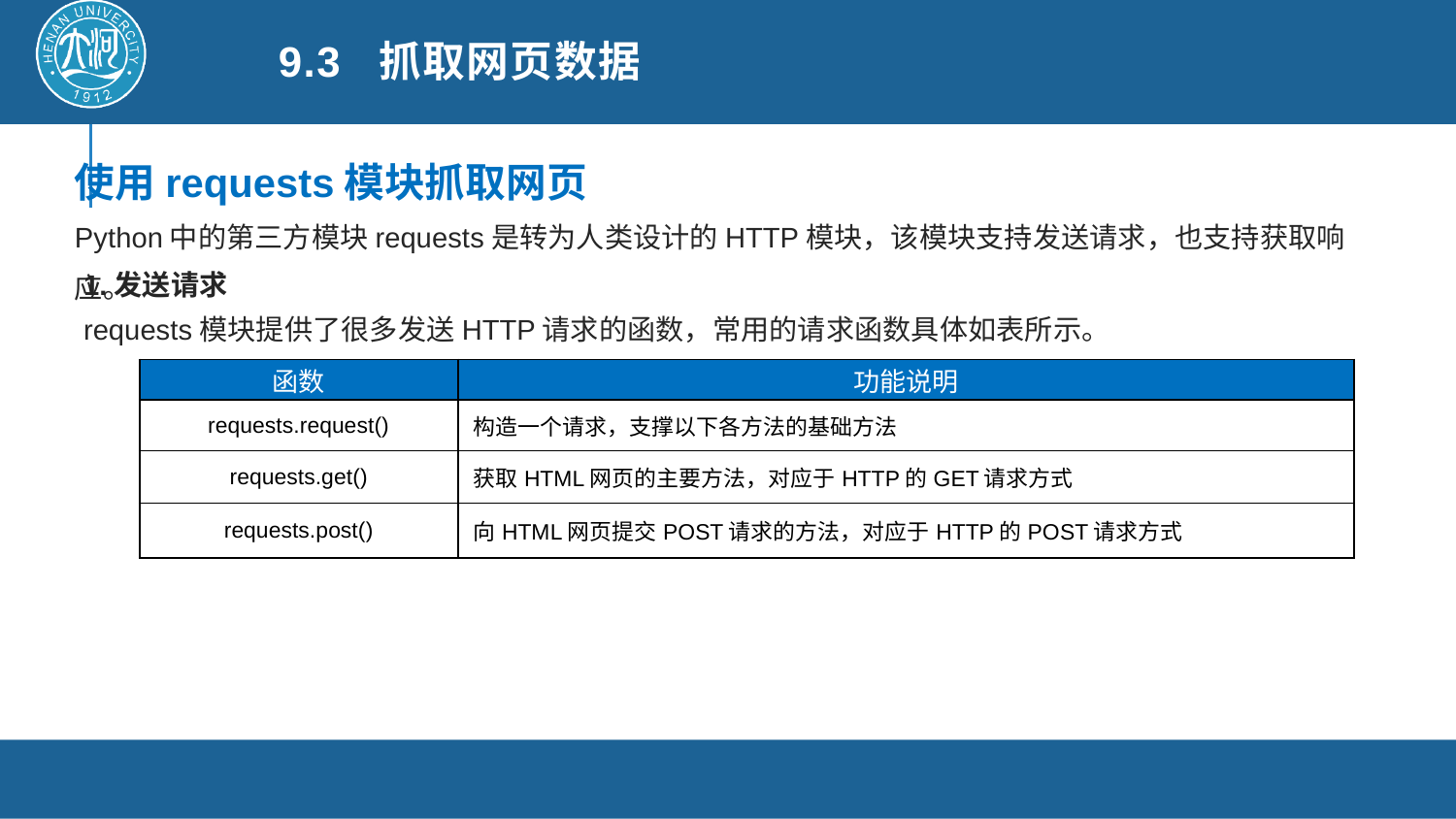

# 9.3  抓取网页数据
使用requests模块抓取网页
Python中的第三方模块requests是转为人类设计的HTTP模块，该模块支持发送请求，也支持获取响应。
1.发送请求
requests模块提供了很多发送HTTP请求的函数，常用的请求函数具体如表所示。
| 函数 | 功能说明 |
| --- | --- |
| requests.request() | 构造一个请求，支撑以下各方法的基础方法 |
| requests.get() | 获取HTML网页的主要方法，对应于HTTP的GET请求方式 |
| requests.post() | 向HTML网页提交POST请求的方法，对应于HTTP的POST请求方式 |